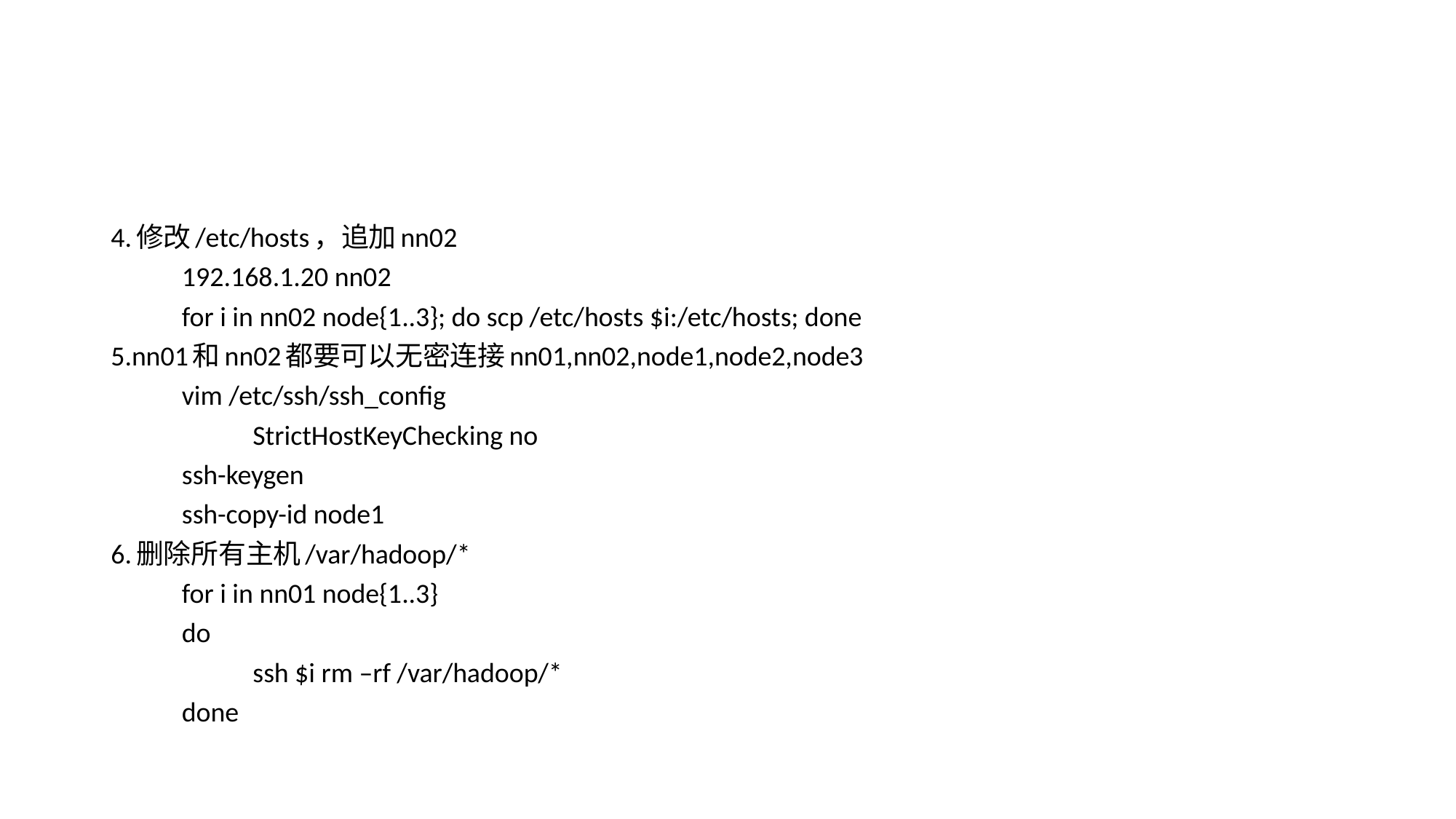

#
4.修改/etc/hosts，追加nn02
	192.168.1.20 nn02
	for i in nn02 node{1..3}; do scp /etc/hosts $i:/etc/hosts; done
5.nn01和nn02都要可以无密连接nn01,nn02,node1,node2,node3
	vim /etc/ssh/ssh_config
		StrictHostKeyChecking no
	ssh-keygen
	ssh-copy-id node1
6.删除所有主机/var/hadoop/*
	for i in nn01 node{1..3}
	do
		ssh $i rm –rf /var/hadoop/*
	done